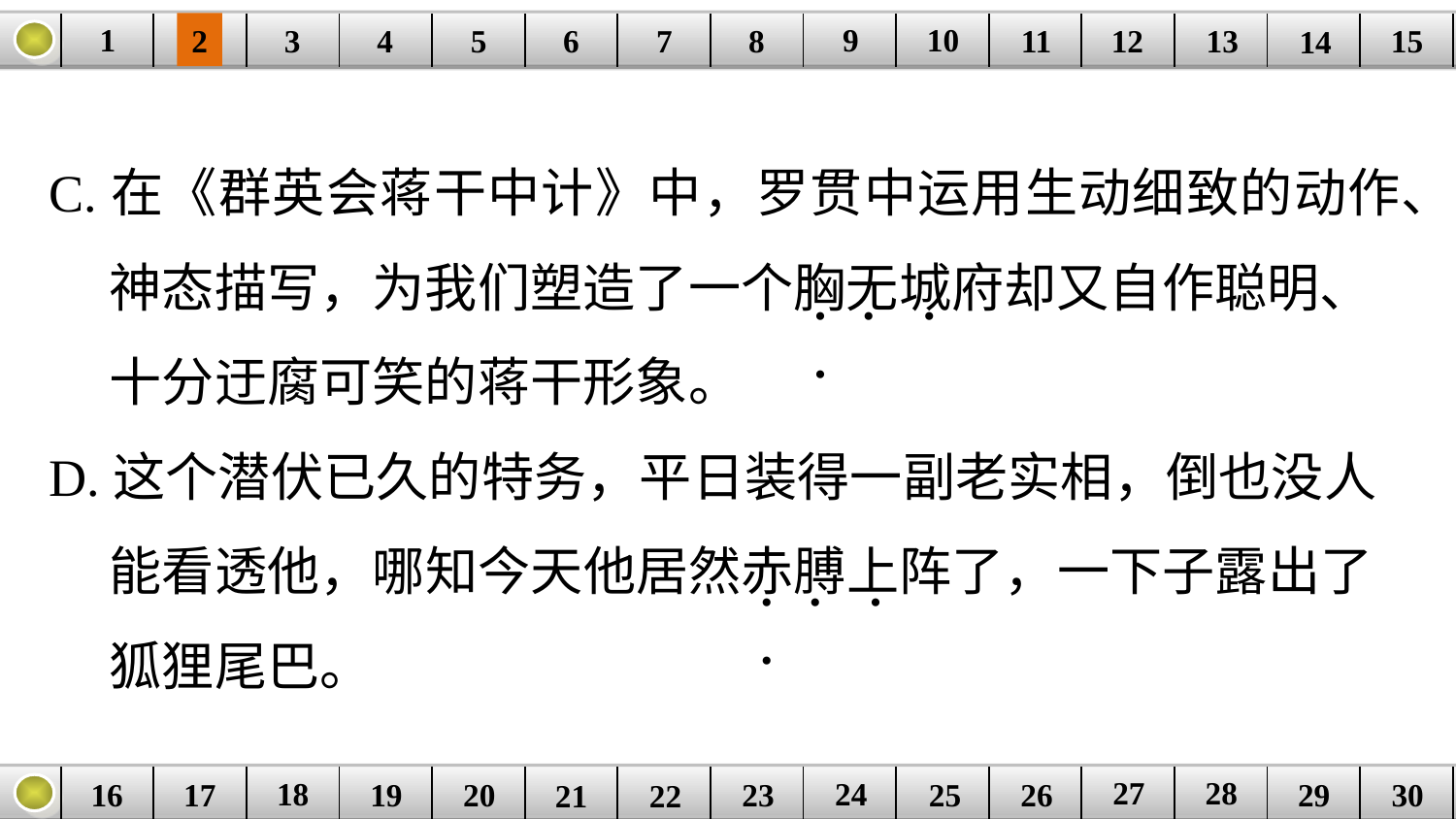

9
10
1
3
4
5
6
8
11
2
12
15
|  |  |  |  |  |  |  |  |  |  |  |  |  |  |  |
| --- | --- | --- | --- | --- | --- | --- | --- | --- | --- | --- | --- | --- | --- | --- |
7
13
14

C.在《群英会蒋干中计》中，罗贯中运用生动细致的动作、
    神态描写，为我们塑造了一个胸无城府却又自作聪明、
    十分迂腐可笑的蒋干形象。
D.这个潜伏已久的特务，平日装得一副老实相，倒也没人
    能看透他，哪知今天他居然赤膊上阵了，一下子露出了
    狐狸尾巴。
.   .    .   .
.   .    .   .

27
28
18
24
16
25
26
30
|  |  |  |  |  |  |  |  |  |  |  |  |  |  |  |
| --- | --- | --- | --- | --- | --- | --- | --- | --- | --- | --- | --- | --- | --- | --- |
23
17
19
20
29
21
22